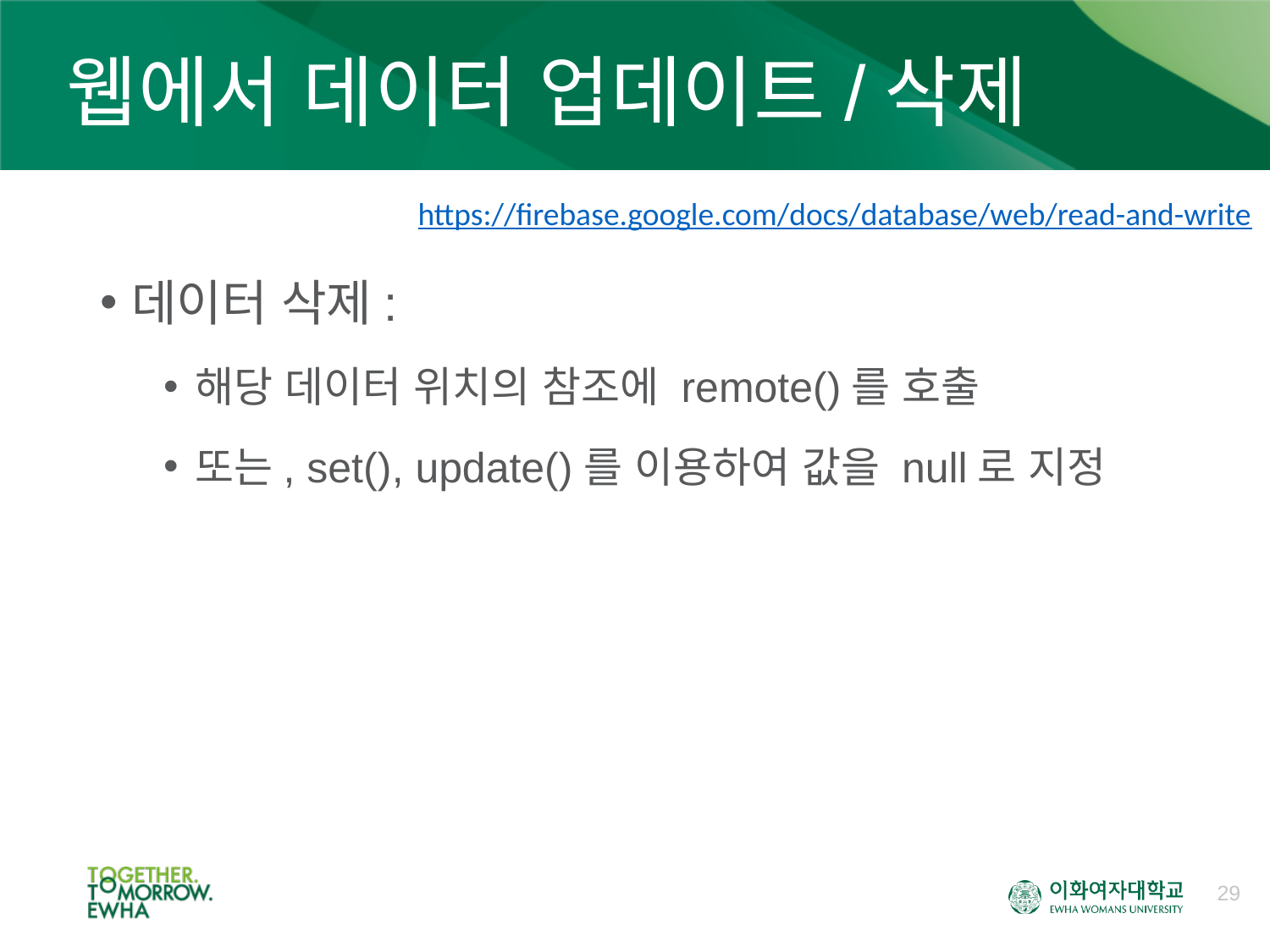

# 웹에서 데이터 업데이트/삭제
https://firebase.google.com/docs/database/web/read-and-write
데이터 삭제:
해당 데이터 위치의 참조에 remote()를 호출
또는, set(), update()를 이용하여 값을 null로 지정
29